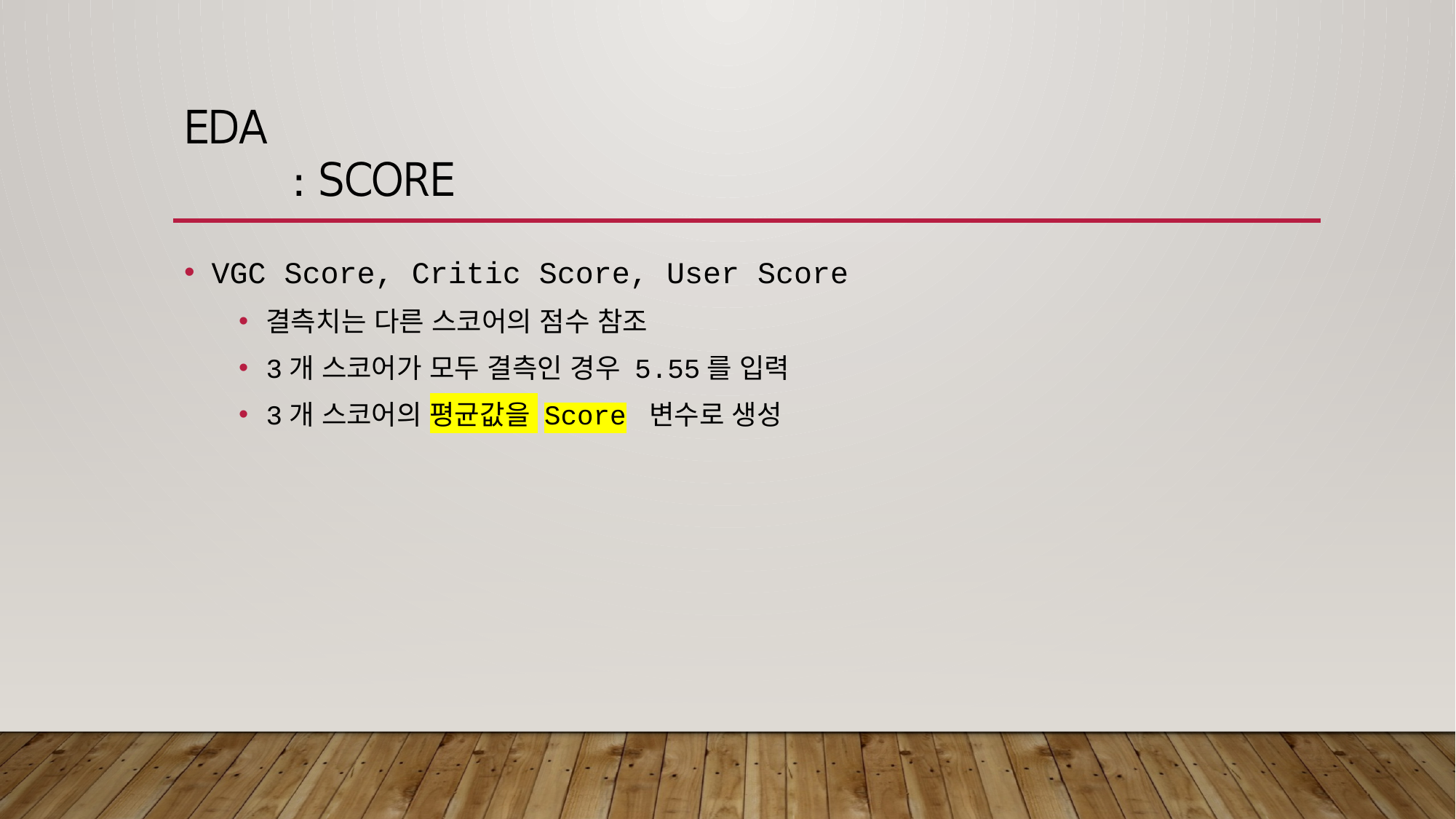

# EDA : score
VGC Score, Critic Score, User Score
결측치는 다른 스코어의 점수 참조
3개 스코어가 모두 결측인 경우 5.55를 입력
3개 스코어의 평균값을 Score 변수로 생성